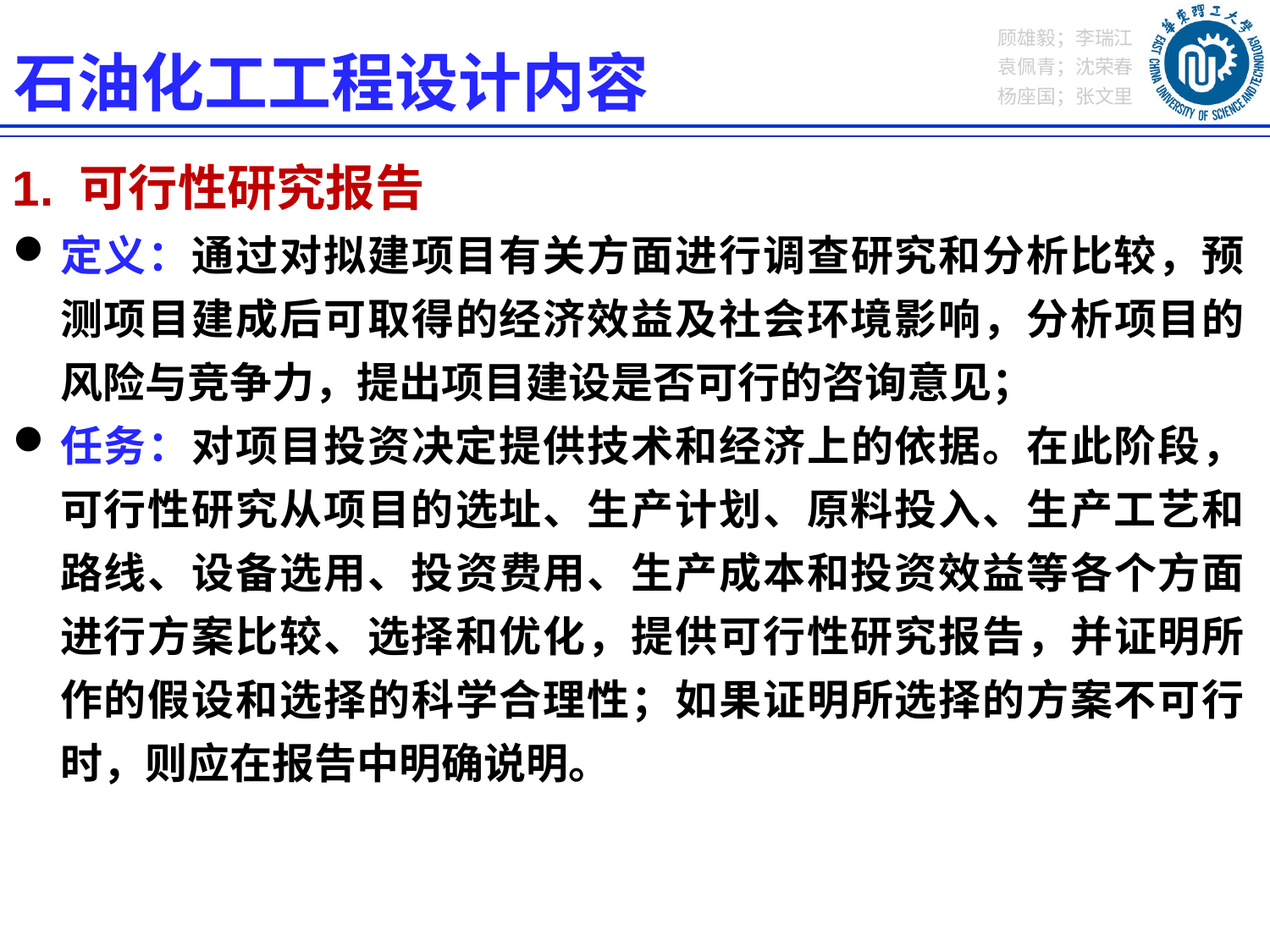

石油化工工程设计内容
1. 可行性研究报告
定义：通过对拟建项目有关方面进行调查研究和分析比较，预测项目建成后可取得的经济效益及社会环境影响，分析项目的风险与竞争力，提出项目建设是否可行的咨询意见；
任务：对项目投资决定提供技术和经济上的依据。在此阶段，可行性研究从项目的选址、生产计划、原料投入、生产工艺和路线、设备选用、投资费用、生产成本和投资效益等各个方面进行方案比较、选择和优化，提供可行性研究报告，并证明所作的假设和选择的科学合理性；如果证明所选择的方案不可行时，则应在报告中明确说明。